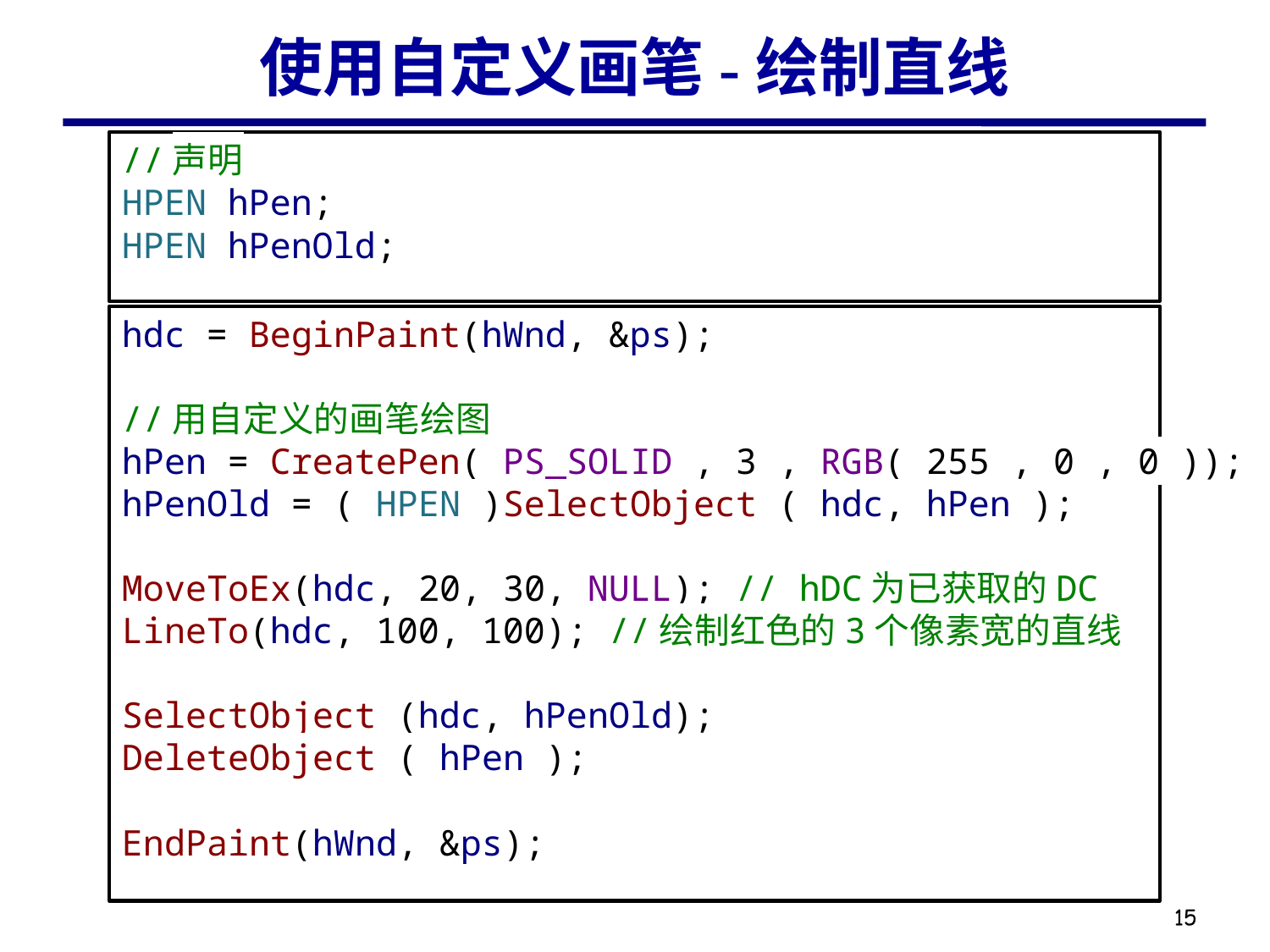

# 使用自定义画笔-绘制直线
//声明
HPEN hPen;
HPEN hPenOld;
hdc = BeginPaint(hWnd, &ps);

//用自定义的画笔绘图
hPen = CreatePen( PS_SOLID , 3 , RGB( 255 , 0 , 0 ));
hPenOld = ( HPEN )SelectObject ( hdc, hPen );

MoveToEx(hdc, 20, 30, NULL); // hDC为已获取的DC
LineTo(hdc, 100, 100); //绘制红色的3个像素宽的直线

SelectObject (hdc, hPenOld);
DeleteObject ( hPen );

EndPaint(hWnd, &ps);